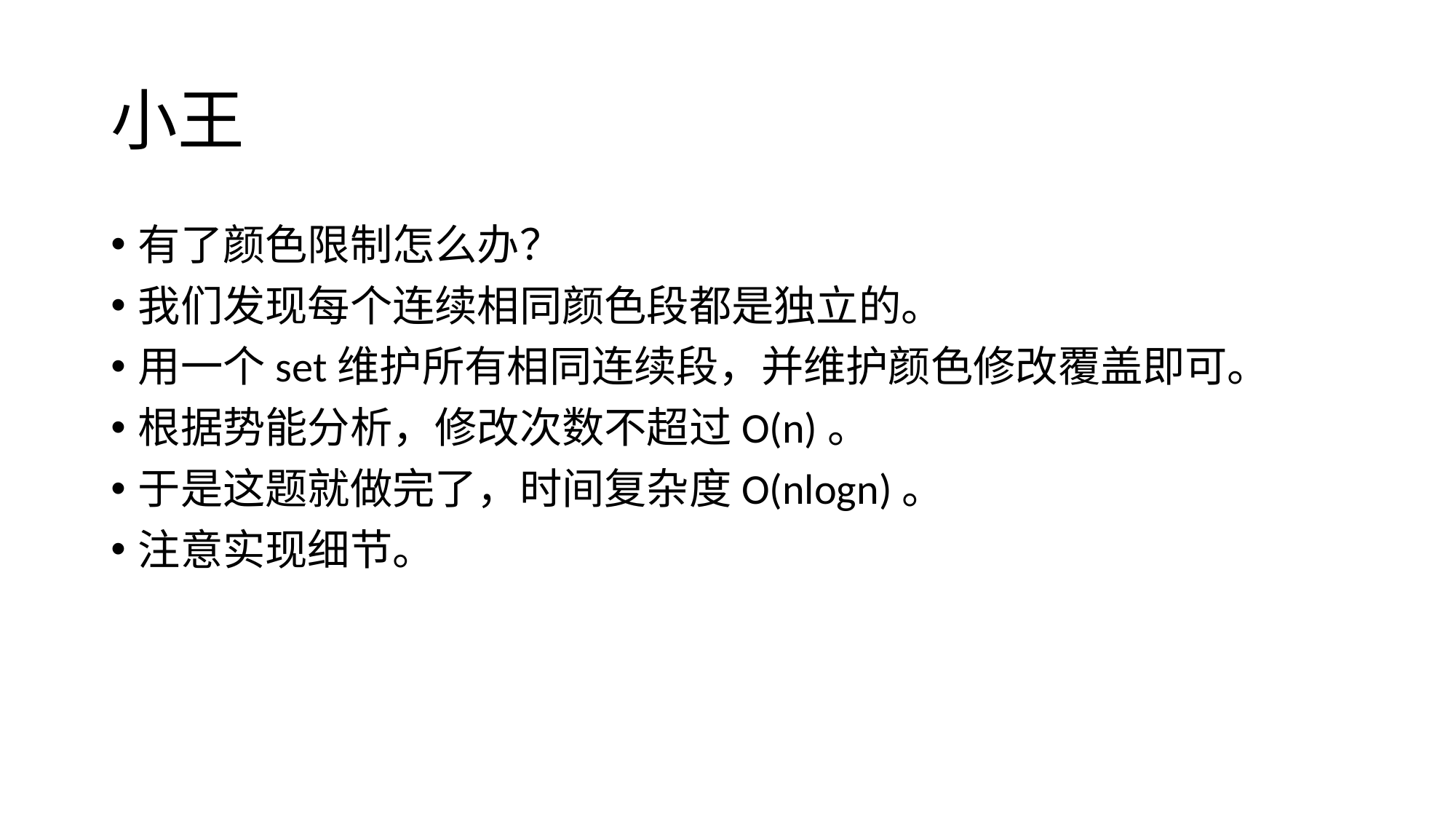

# 小王
有了颜色限制怎么办？
我们发现每个连续相同颜色段都是独立的。
用一个set维护所有相同连续段，并维护颜色修改覆盖即可。
根据势能分析，修改次数不超过O(n)。
于是这题就做完了，时间复杂度O(nlogn)。
注意实现细节。